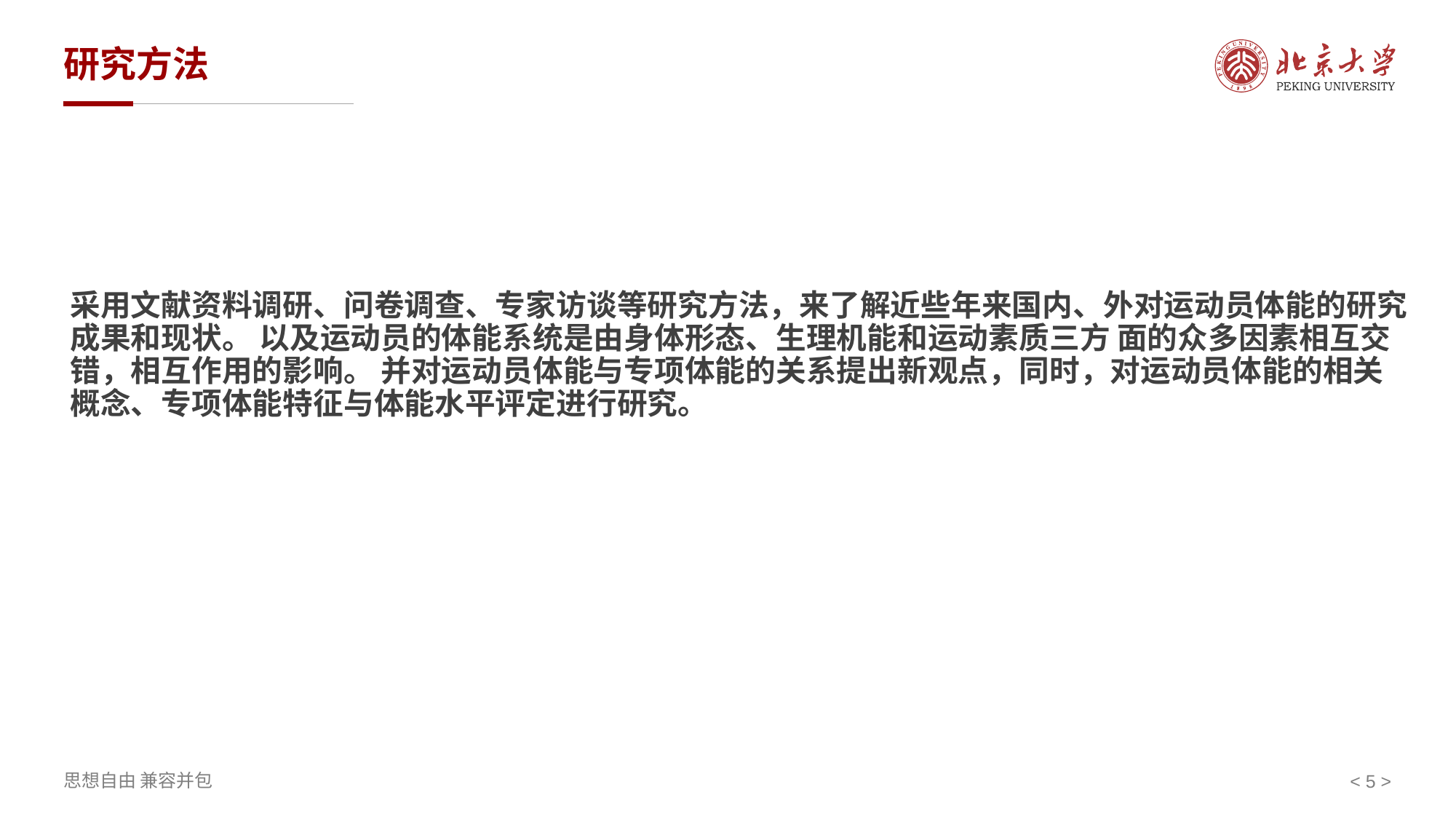

# 研究方法
采用文献资料调研、问卷调查、专家访谈等研究方法，来了解近些年来国内、外对运动员体能的研究成果和现状。 以及运动员的体能系统是由身体形态、生理机能和运动素质三方 面的众多因素相互交错，相互作用的影响。 并对运动员体能与专项体能的关系提出新观点，同时，对运动员体能的相关概念、专项体能特征与体能水平评定进行研究。
< 5 >